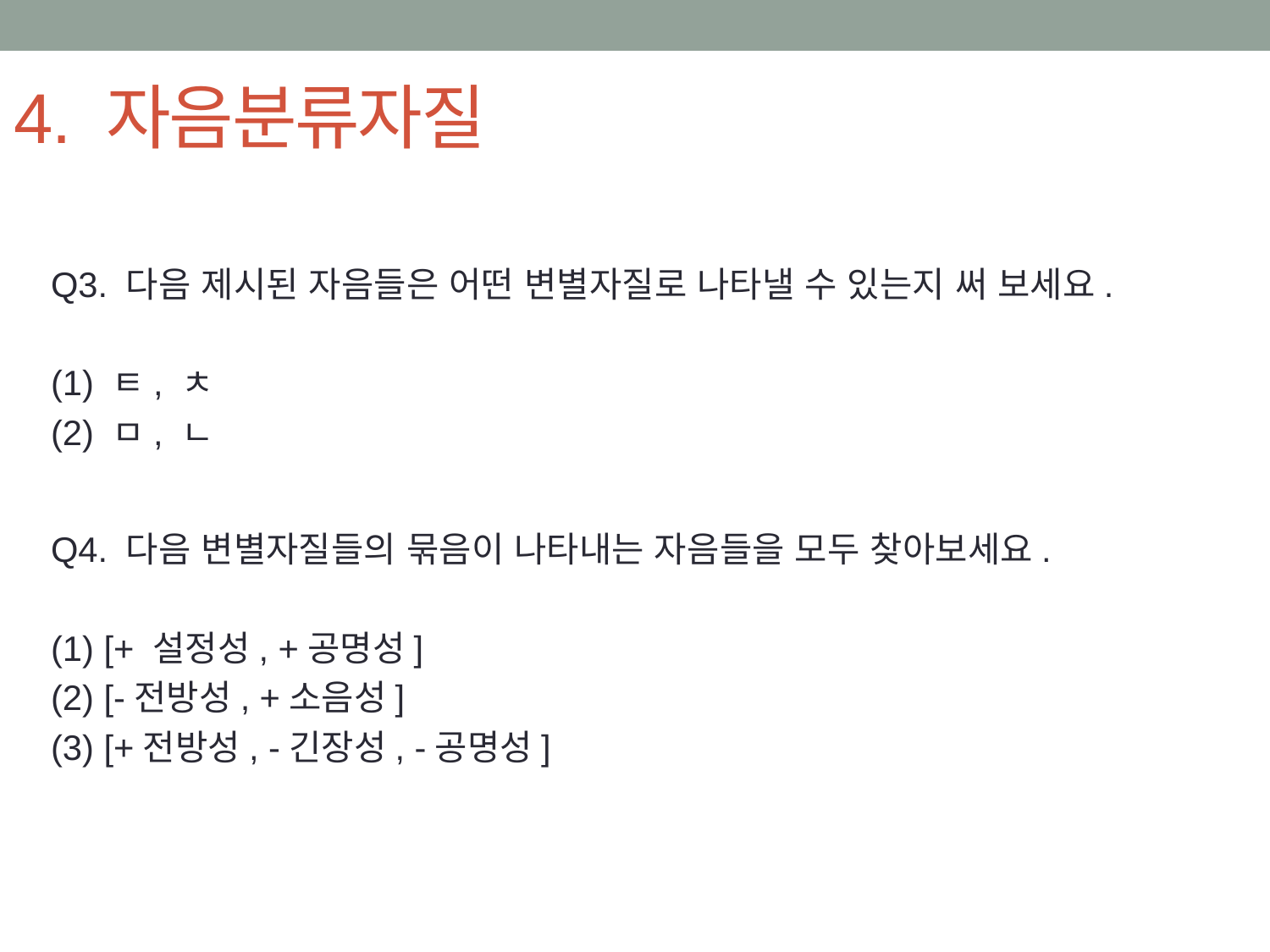

# 4. 자음분류자질

Q3. 다음 제시된 자음들은 어떤 변별자질로 나타낼 수 있는지 써 보세요.

(1) ㅌ, ㅊ
(2) ㅁ, ㄴ

Q4. 다음 변별자질들의 묶음이 나타내는 자음들을 모두 찾아보세요.

(1) [+ 설정성, +공명성]
(2) [-전방성, +소음성]
(3) [+전방성, -긴장성, -공명성]